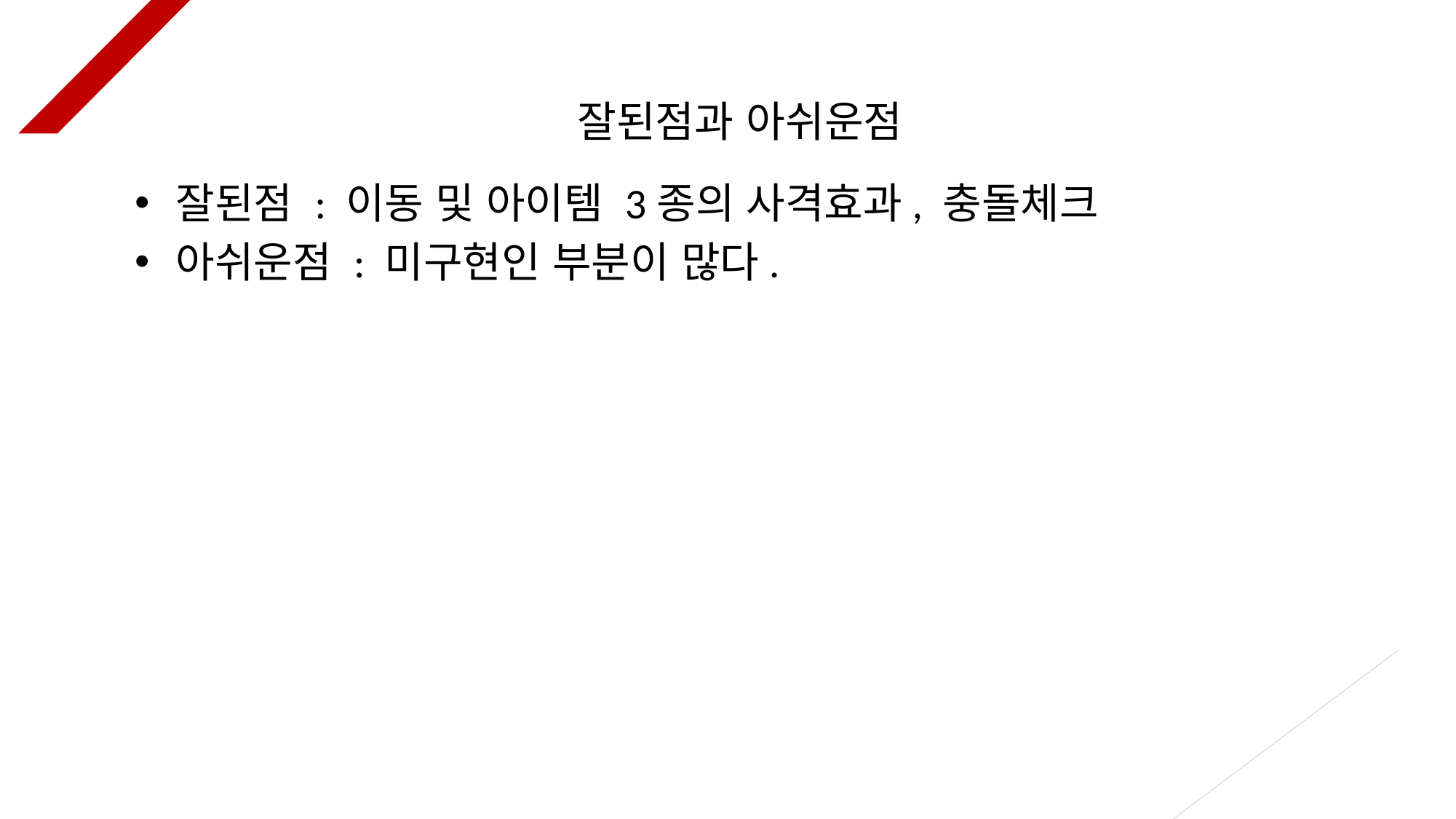

잘된점과 아쉬운점
잘된점 : 이동 및 아이템 3종의 사격효과, 충돌체크
아쉬운점 : 미구현인 부분이 많다.